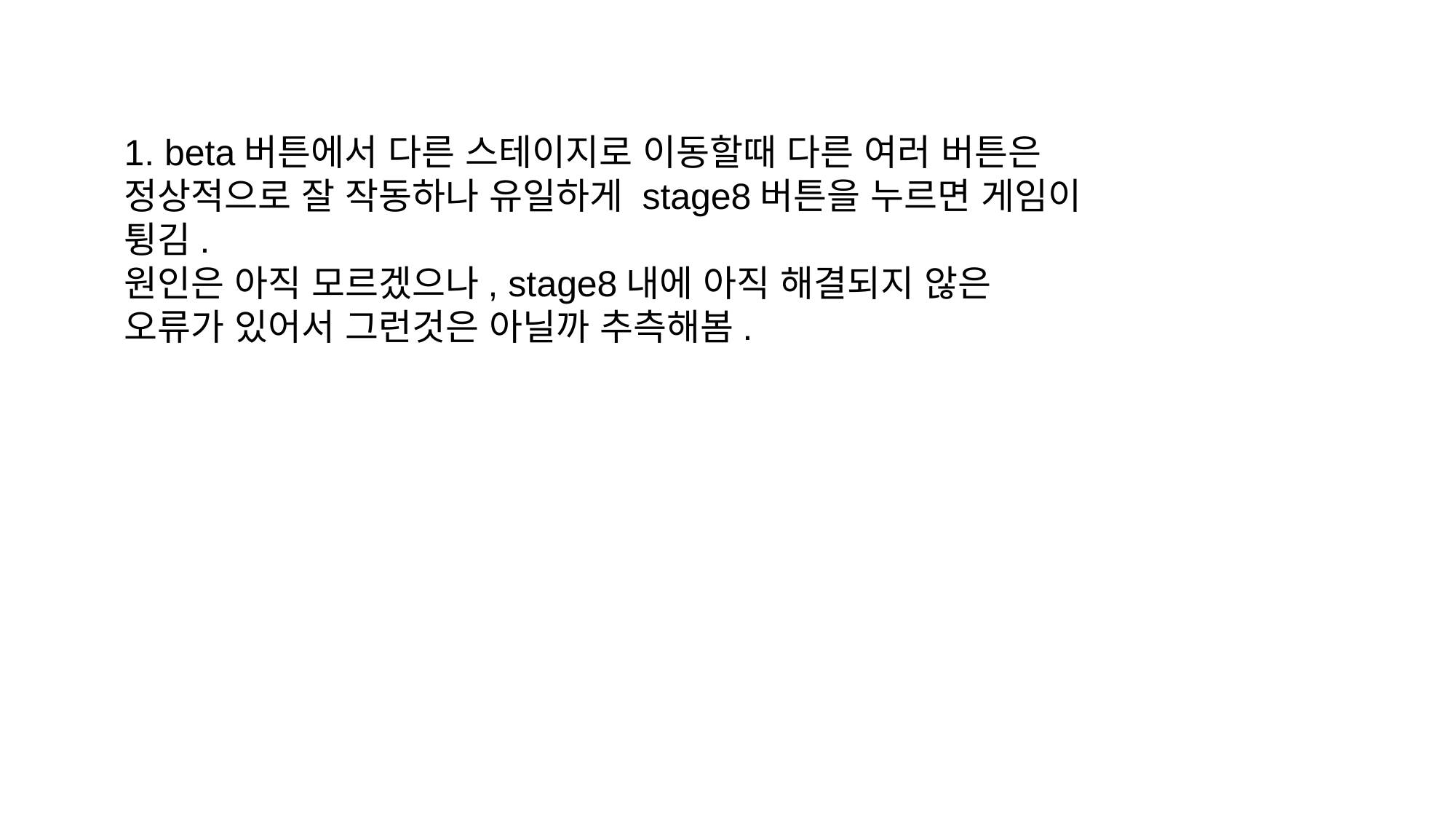

1. beta버튼에서 다른 스테이지로 이동할때 다른 여러 버튼은 정상적으로 잘 작동하나 유일하게 stage8버튼을 누르면 게임이 튕김.
원인은 아직 모르겠으나, stage8내에 아직 해결되지 않은 오류가 있어서 그런것은 아닐까 추측해봄.